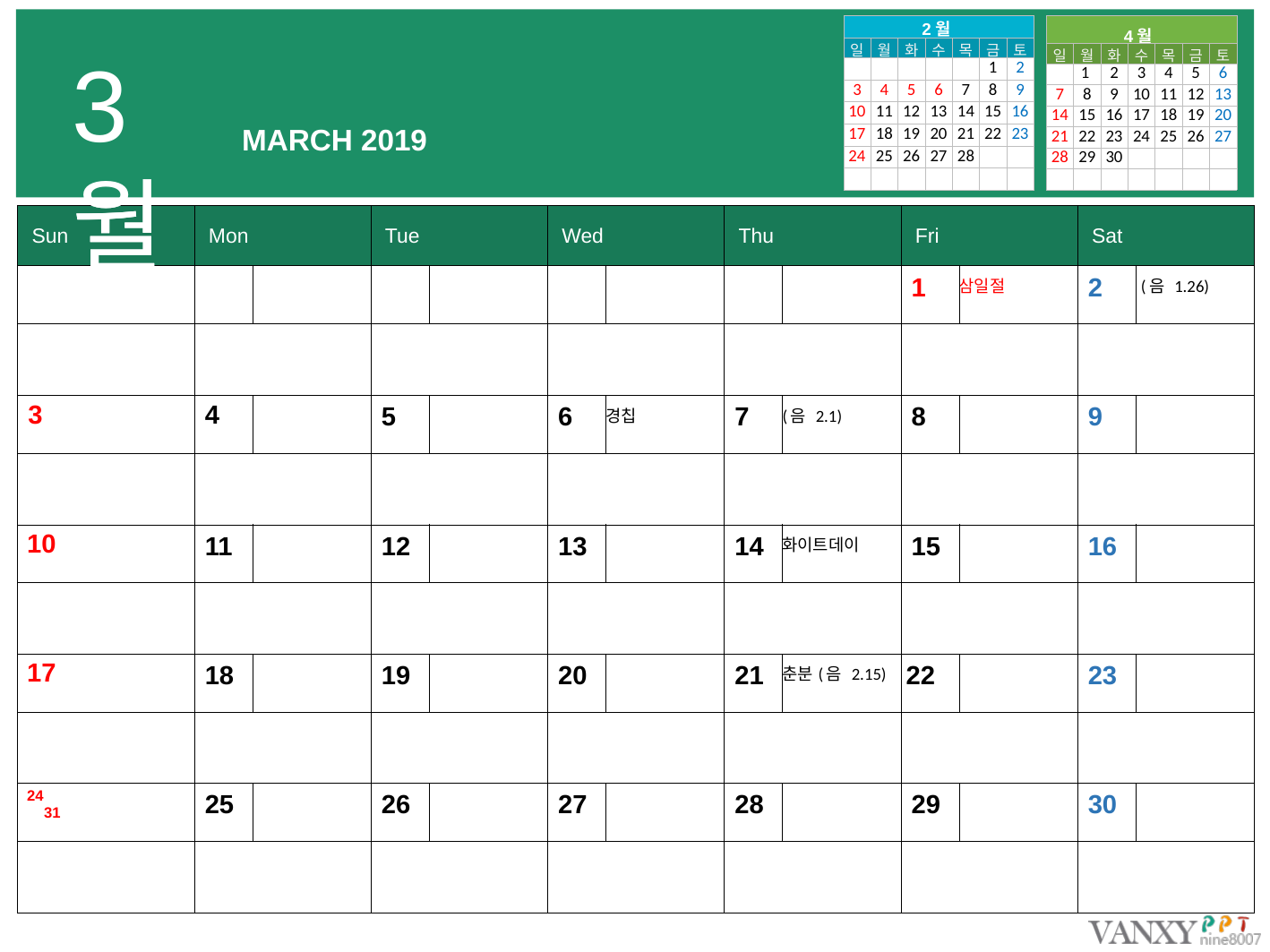

| 4월 |  |  |  |  |  |  |
| --- | --- | --- | --- | --- | --- | --- |
| 일 | 월 | 화 | 수 | 목 | 금 | 토 |
|  | 1 | 2 | 3 | 4 | 5 | 6 |
| 7 | 8 | 9 | 10 | 11 | 12 | 13 |
| 14 | 15 | 16 | 17 | 18 | 19 | 20 |
| 21 | 22 | 23 | 24 | 25 | 26 | 27 |
| 28 | 29 | 30 |  |  |  |  |
|  |  |  |  |  |  |  |
| 2월 |  |  |  |  |  |  |
| --- | --- | --- | --- | --- | --- | --- |
| 일 | 월 | 화 | 수 | 목 | 금 | 토 |
|  |  |  |  |  | 1 | 2 |
| 3 | 4 | 5 | 6 | 7 | 8 | 9 |
| 10 | 11 | 12 | 13 | 14 | 15 | 16 |
| 17 | 18 | 19 | 20 | 21 | 22 | 23 |
| 24 | 25 | 26 | 27 | 28 |  |  |
|  |  |  |  |  |  |  |
4월
3월
MARCH 2019
| Sun |  | Mon |  | Tue |  | Wed |  | Thu |  | Fri |  | Sat |  |
| --- | --- | --- | --- | --- | --- | --- | --- | --- | --- | --- | --- | --- | --- |
|  |  |  |  |  |  |  |  |  |  | 1 | 삼일절 | 2 | (음 1.26) |
|  |  |  |  |  |  |  |  |  |  |  |  |  |  |
| 3 |  | 4 |  | 5 |  | 6 | 경칩 | 7 | (음 2.1) | 8 |  | 9 |  |
|  |  |  |  |  |  |  |  |  |  |  |  |  |  |
| 10 |  | 11 |  | 12 |  | 13 |  | 14 | 화이트데이 | 15 |  | 16 |  |
|  |  |  |  |  |  |  |  |  |  |  |  |  |  |
| 17 |  | 18 |  | 19 |  | 20 |  | 21 | 춘분(음 2.15) | 22 |  | 23 |  |
|  |  |  |  |  |  |  |  |  |  |  |  |  |  |
| 24 31 |  | 25 |  | 26 |  | 27 |  | 28 |  | 29 |  | 30 |  |
|  |  |  |  |  |  |  |  |  |  |  |  |  |  |